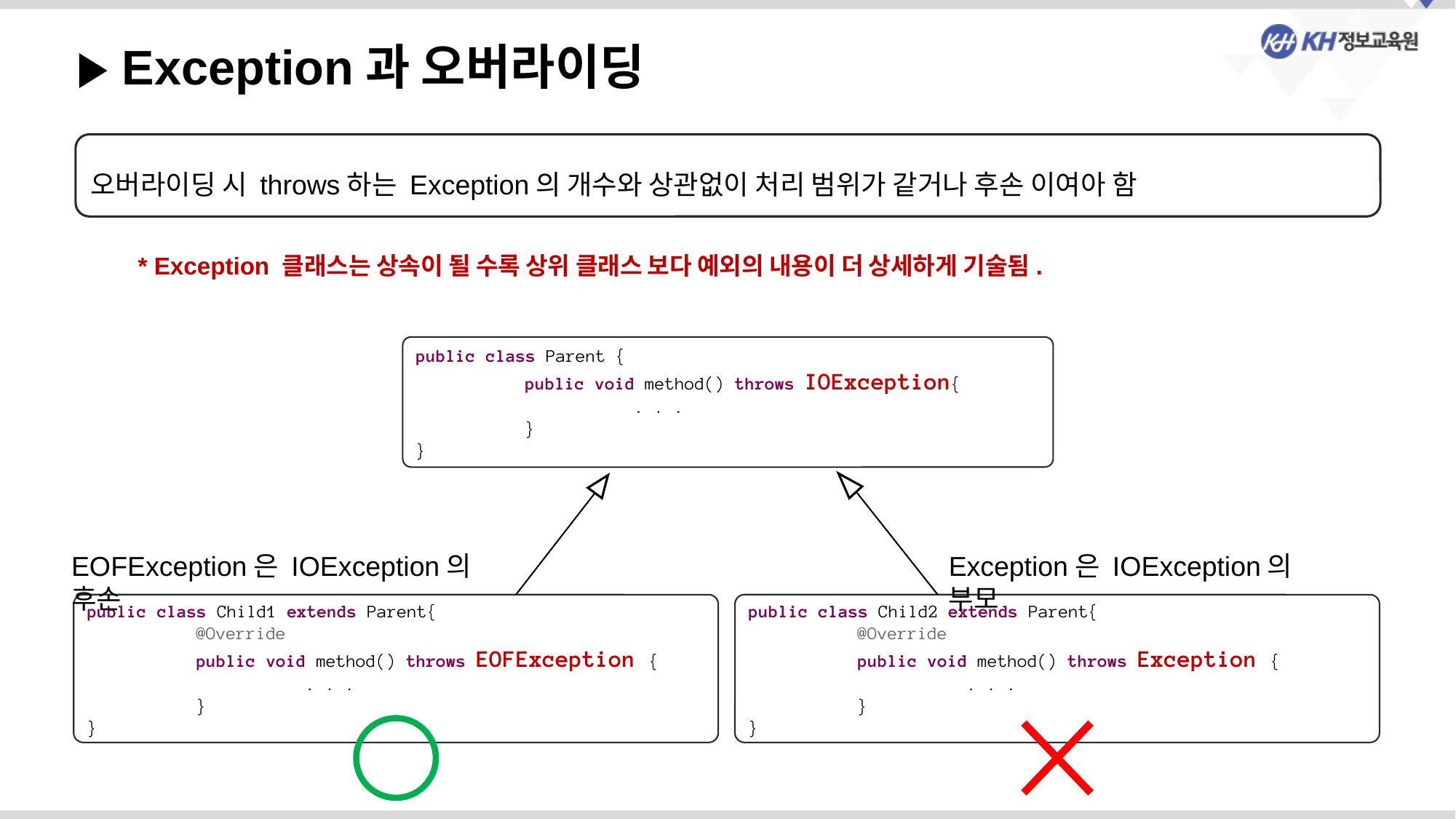

▶ Exception과 오버라이딩
오버라이딩 시 throws하는 Exception의 개수와 상관없이 처리 범위가 같거나 후손 이여아 함
* Exception 클래스는 상속이 될 수록 상위 클래스 보다 예외의 내용이 더 상세하게 기술됨.
public class Parent {
	public void method() throws IOException{
		. . .
	}
}

EOFException은 IOException의 후손
Exception은 IOException의 부모
public class Child1 extends Parent{
	@Override
	public void method() throws EOFException {
		. . .
	}
}
public class Child2 extends Parent{
	@Override
	public void method() throws Exception {
		. . .
	}
}